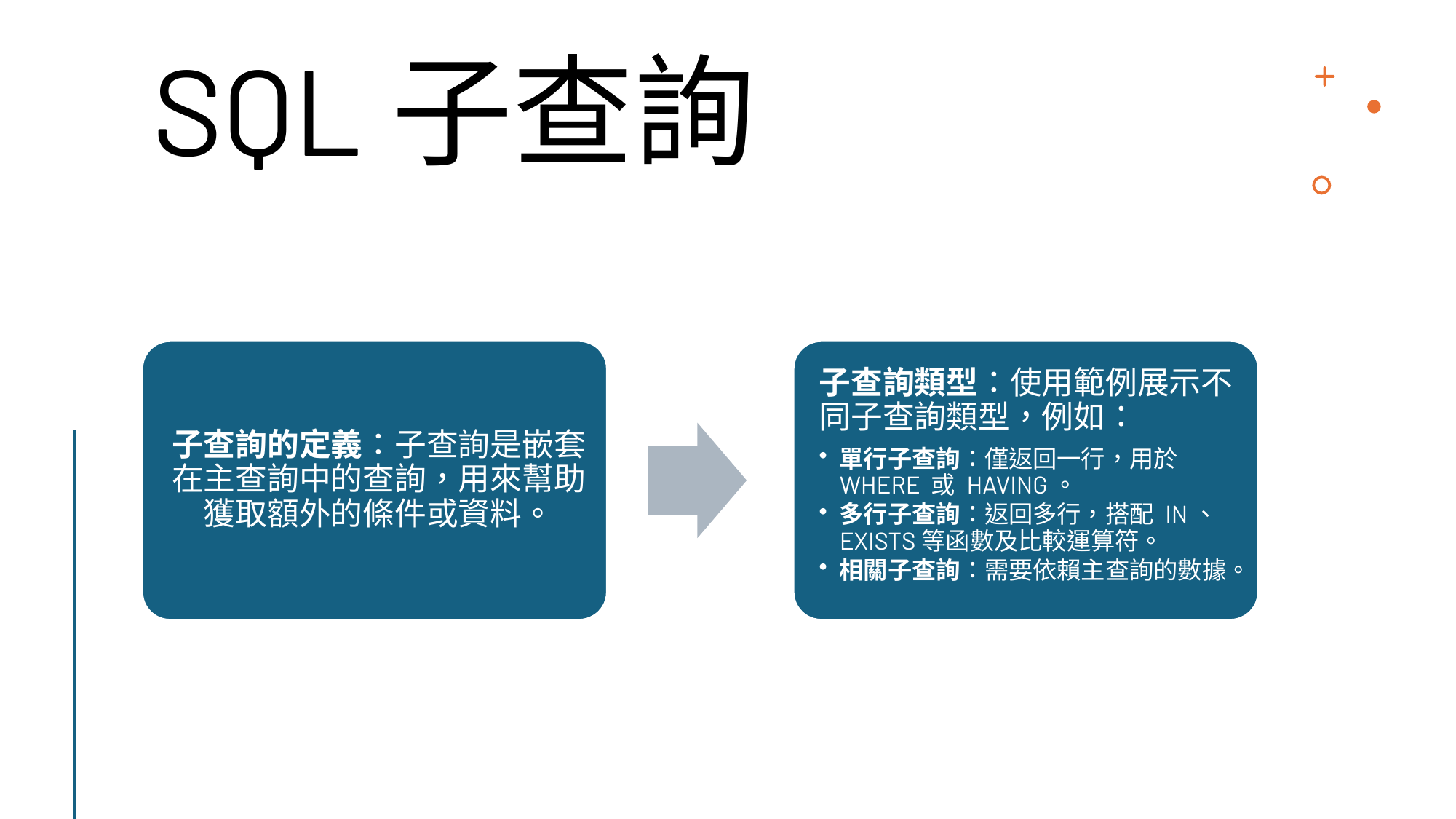

# SQL子查詢

子查詢的定義：子查詢是嵌套在主查詢中的查詢，用來幫助獲取額外的條件或資料。

子查詢類型：使用範例展示不同子查詢類型，例如：
單行子查詢：僅返回一行，用於 WHERE 或 HAVING。
多行子查詢：返回多行，搭配 IN、 EXISTS等函數及比較運算符。
相關子查詢：需要依賴主查詢的數據。